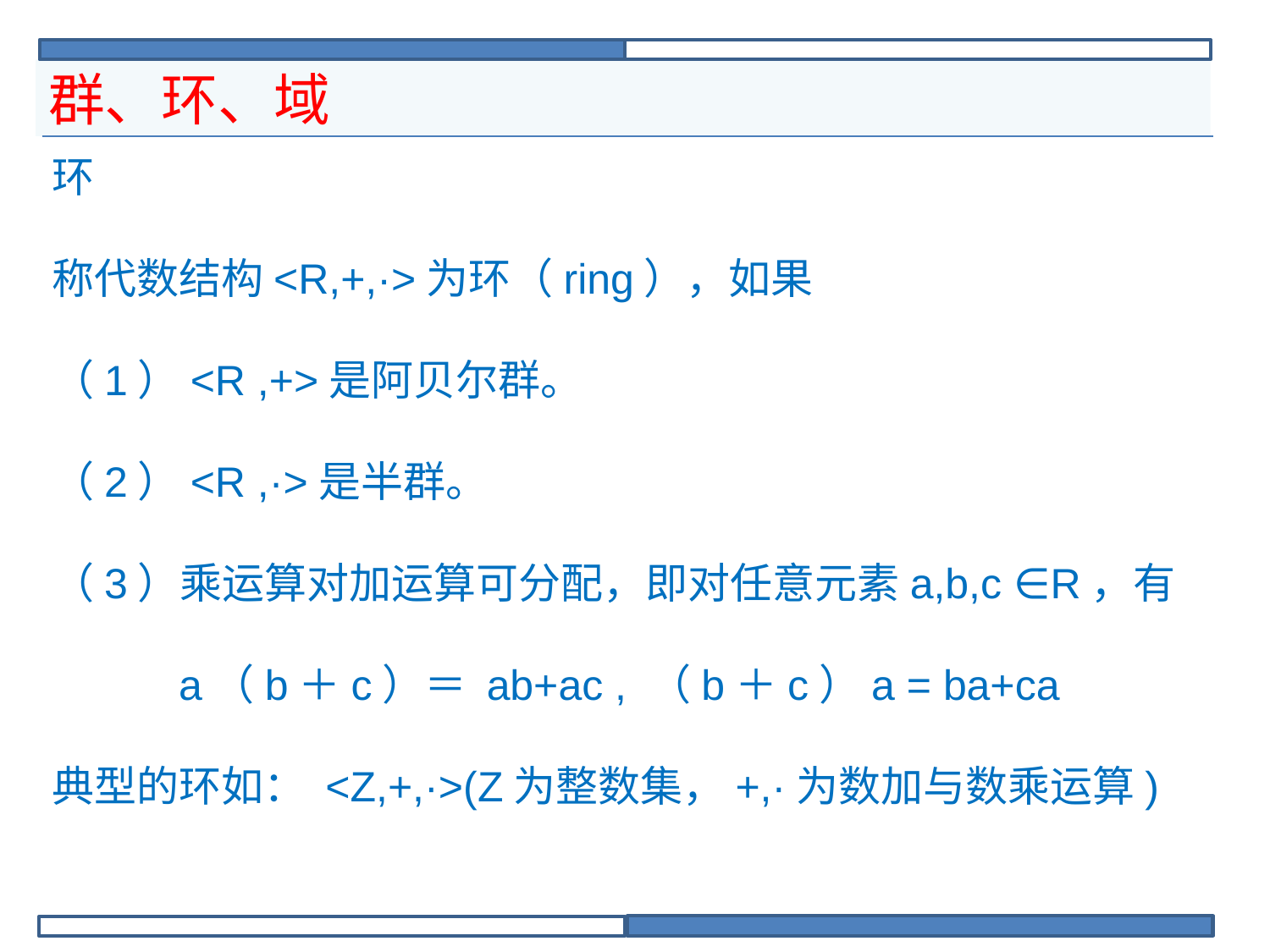

# 群、环、域
环

称代数结构<R,+,·>为环（ring），如果
（1）<R ,+>是阿贝尔群。
（2）<R ,·>是半群。
（3）乘运算对加运算可分配，即对任意元素a,b,c ∈R，有
	a（b＋c）＝ ab+ac , （b＋c）a = ba+ca

典型的环如： <Z,+,·>(Z为整数集，+,·为数加与数乘运算)